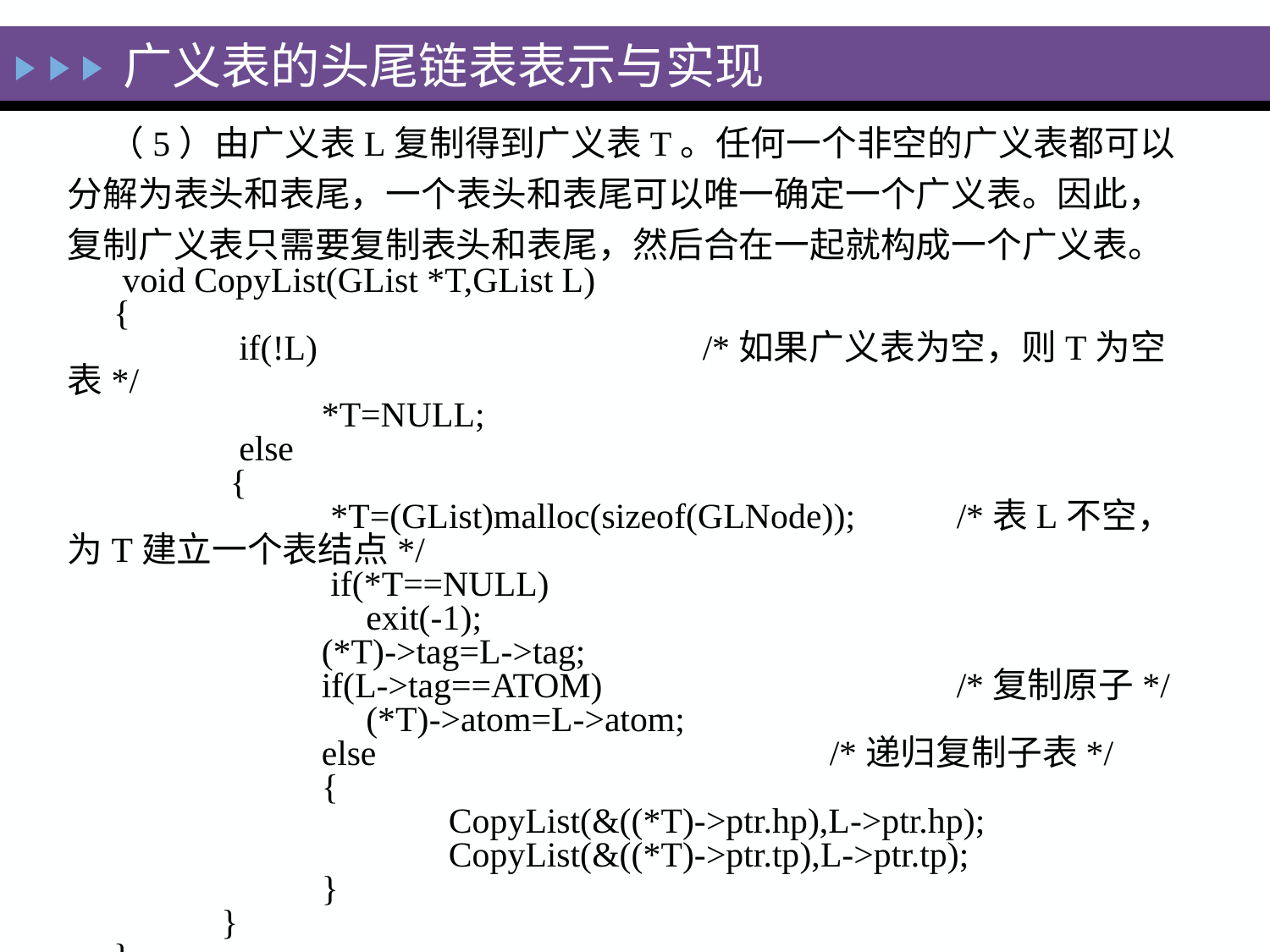

# 广义表的头尾链表表示与实现
    （5）由广义表L复制得到广义表T。任何一个非空的广义表都可以分解为表头和表尾，一个表头和表尾可以唯一确定一个广义表。因此，复制广义表只需要复制表头和表尾，然后合在一起就构成一个广义表。
      void CopyList(GList *T,GList L)
     {
	     if(!L) 			/*如果广义表为空，则T为空表*/
		*T=NULL;
	     else
	    {
		 *T=(GList)malloc(sizeof(GLNode)); 	/*表L不空，为T建立一个表结点*/
		 if(*T==NULL)
		     exit(-1);
		(*T)->tag=L->tag;
		if(L->tag==ATOM) 			/*复制原子*/
		     (*T)->atom=L->atom;
		else				/*递归复制子表*/
		{
			CopyList(&((*T)->ptr.hp),L->ptr.hp);
			CopyList(&((*T)->ptr.tp),L->ptr.tp);
		}
	   }
     }